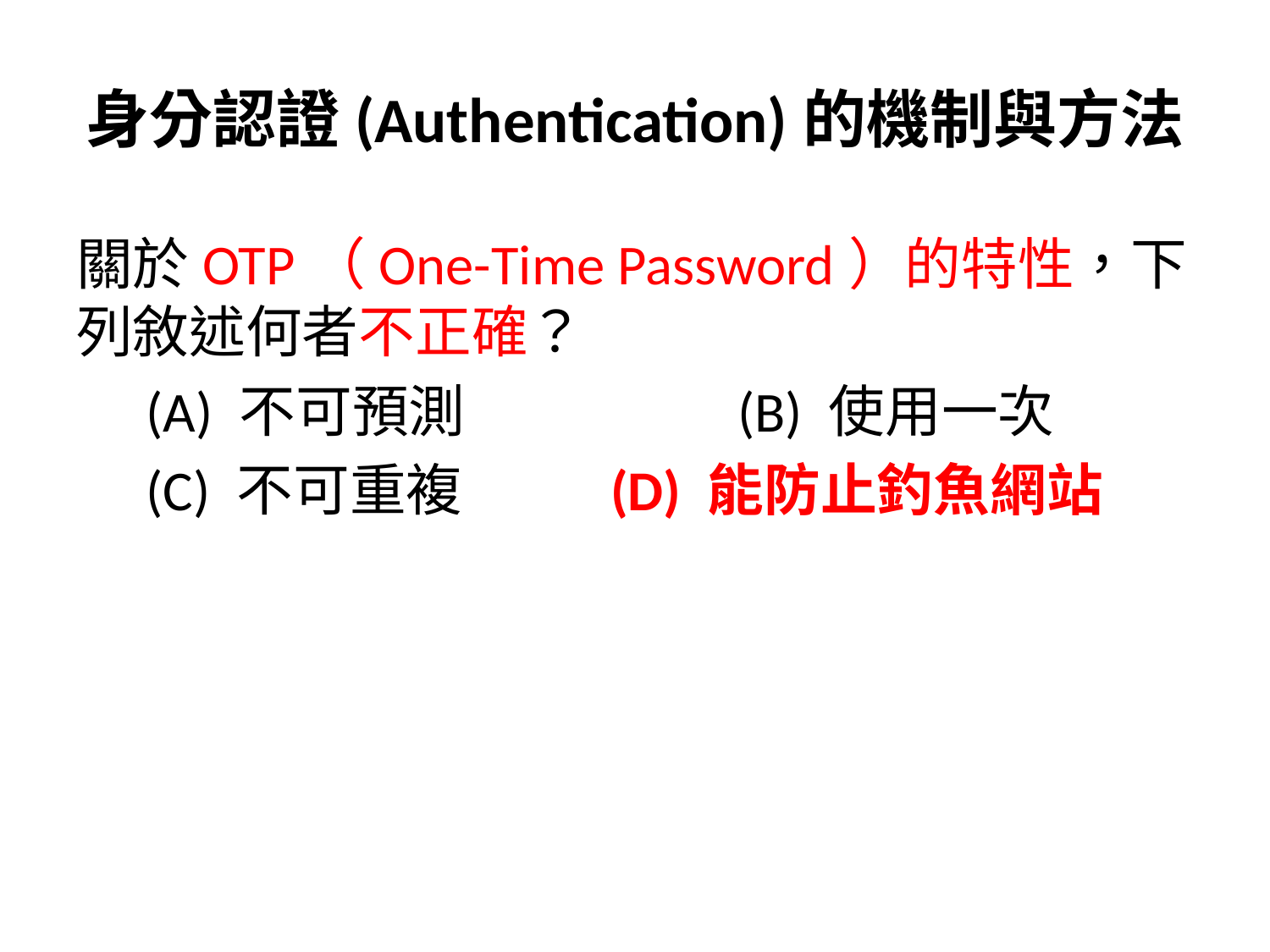

# 身分認證(Authentication)的機制與方法
關於OTP（One-Time Password）的特性，下列敘述何者不正確？
　(A) 不可預測	 	 (B) 使用一次
　(C) 不可重複   	 (D) 能防止釣魚網站